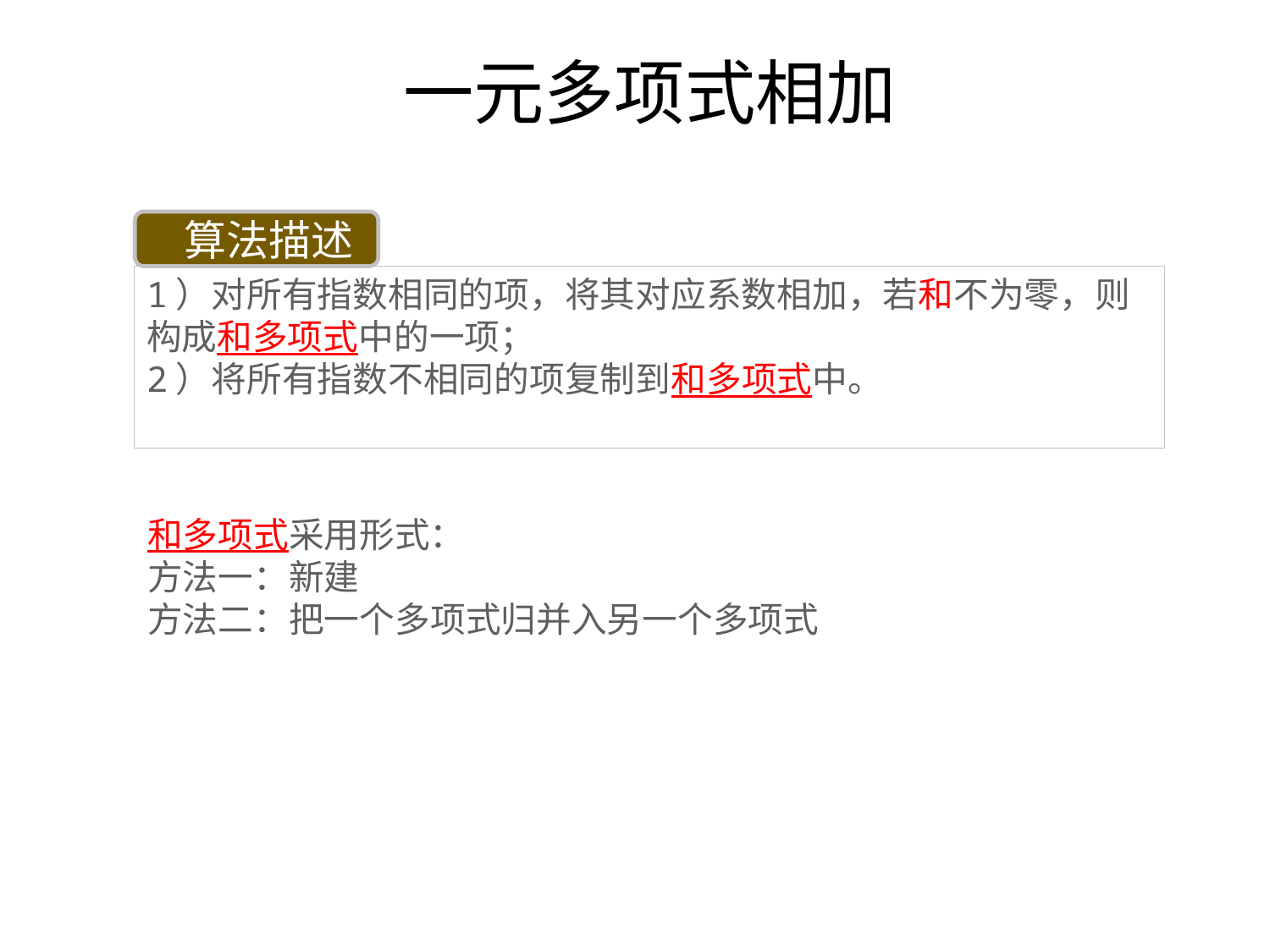

# 一元多项式相加
算法描述
1）对所有指数相同的项，将其对应系数相加，若和不为零，则构成和多项式中的一项；
2）将所有指数不相同的项复制到和多项式中。

和多项式采用形式：
方法一：新建
方法二：把一个多项式归并入另一个多项式
188